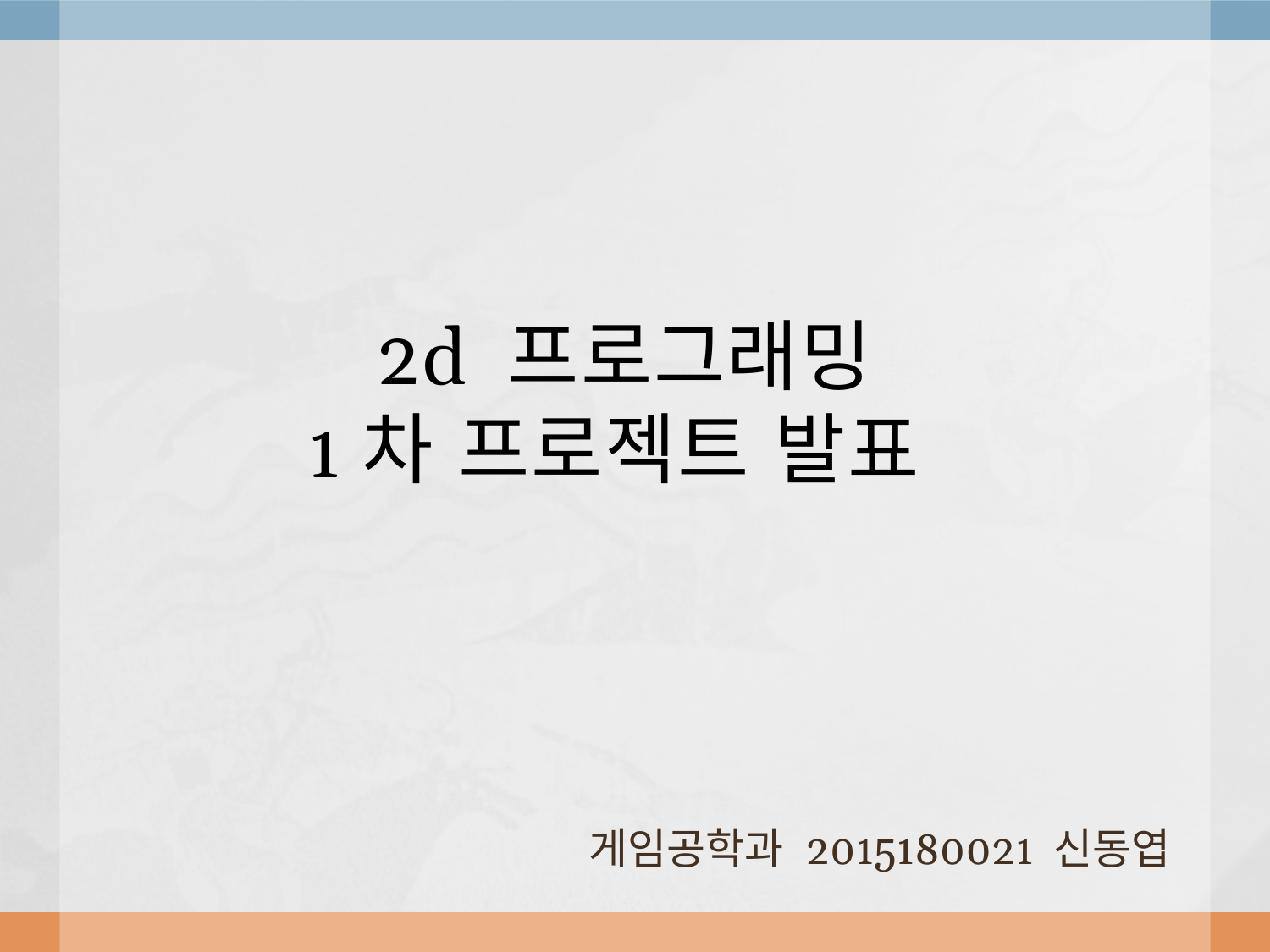

# 2d 프로그래밍 1차 프로젝트 발표
게임공학과 2015180021 신동엽